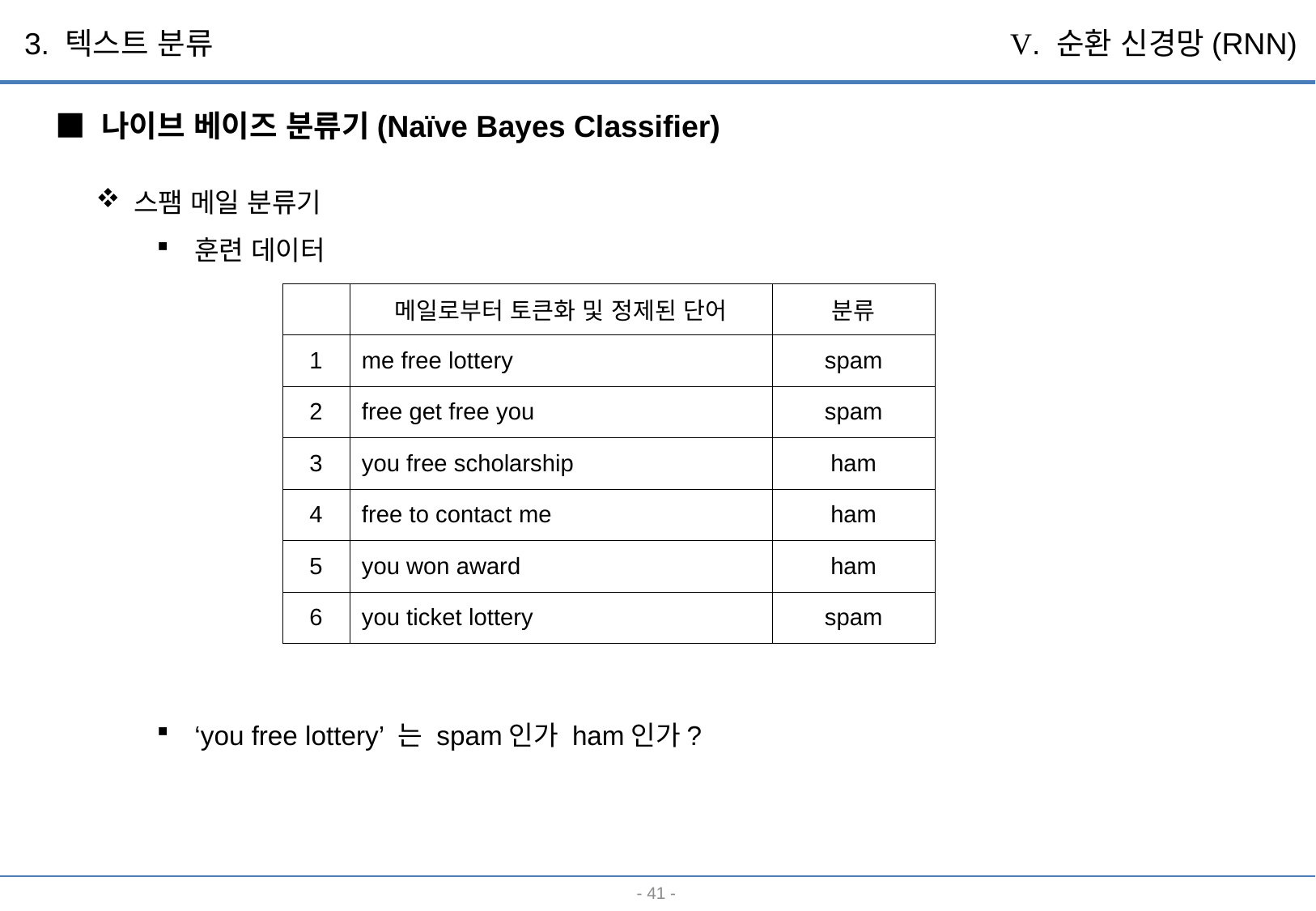

3. 텍스트 분류
V. 순환 신경망(RNN)
■ 나이브 베이즈 분류기(Naïve Bayes Classifier)
스팸 메일 분류기
훈련 데이터

‘you free lottery’ 는 spam인가 ham인가?
|  | 메일로부터 토큰화 및 정제된 단어 | 분류 |
| --- | --- | --- |
| 1 | me free lottery | spam |
| 2 | free get free you | spam |
| 3 | you free scholarship | ham |
| 4 | free to contact me | ham |
| 5 | you won award | ham |
| 6 | you ticket lottery | spam |
- 41 -